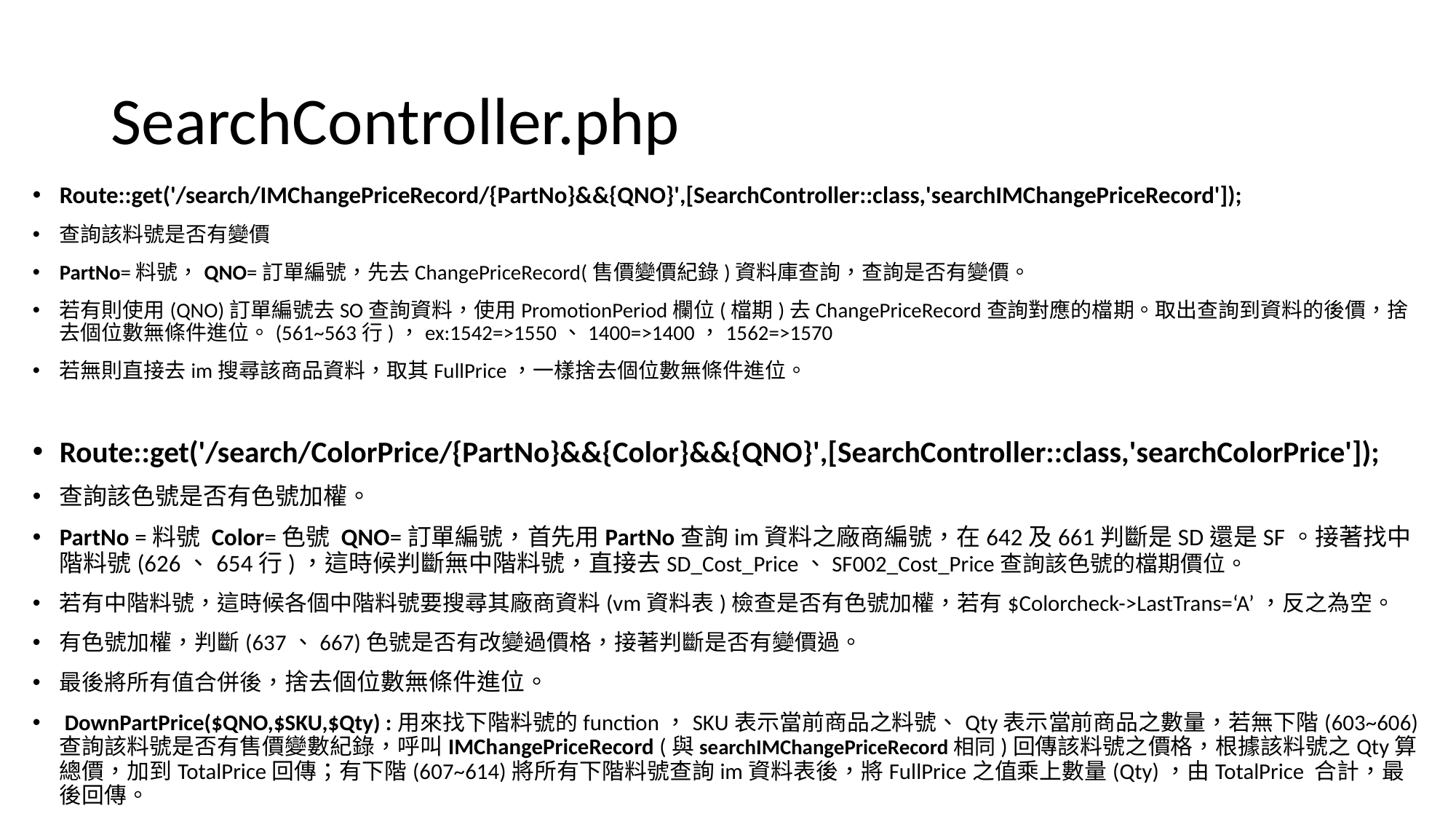

# SearchController.php
Route::get('/search/IMChangePriceRecord/{PartNo}&&{QNO}',[SearchController::class,'searchIMChangePriceRecord']);
查詢該料號是否有變價
PartNo=料號，QNO=訂單編號，先去ChangePriceRecord(售價變價紀錄)資料庫查詢，查詢是否有變價。
若有則使用(QNO)訂單編號去SO查詢資料，使用PromotionPeriod欄位(檔期)去ChangePriceRecord查詢對應的檔期。取出查詢到資料的後價，捨去個位數無條件進位。(561~563行)，ex:1542=>1550、1400=>1400，1562=>1570
若無則直接去im搜尋該商品資料，取其FullPrice，一樣捨去個位數無條件進位。

Route::get('/search/ColorPrice/{PartNo}&&{Color}&&{QNO}',[SearchController::class,'searchColorPrice']);
查詢該色號是否有色號加權。
PartNo =料號 Color=色號 QNO=訂單編號，首先用PartNo查詢im資料之廠商編號，在642及661判斷是SD還是SF。接著找中階料號(626、654行)，這時候判斷無中階料號，直接去SD_Cost_Price、SF002_Cost_Price查詢該色號的檔期價位。
若有中階料號，這時候各個中階料號要搜尋其廠商資料(vm資料表)檢查是否有色號加權，若有$Colorcheck->LastTrans=‘A’，反之為空。
有色號加權，判斷(637、667)色號是否有改變過價格，接著判斷是否有變價過。
最後將所有值合併後，捨去個位數無條件進位。
 DownPartPrice($QNO,$SKU,$Qty) :用來找下階料號的function，SKU表示當前商品之料號、Qty表示當前商品之數量，若無下階(603~606)查詢該料號是否有售價變數紀錄，呼叫IMChangePriceRecord (與searchIMChangePriceRecord相同)回傳該料號之價格，根據該料號之Qty算總價，加到TotalPrice回傳；有下階(607~614)將所有下階料號查詢im資料表後，將FullPrice之值乘上數量(Qty)，由TotalPrice 合計，最後回傳。